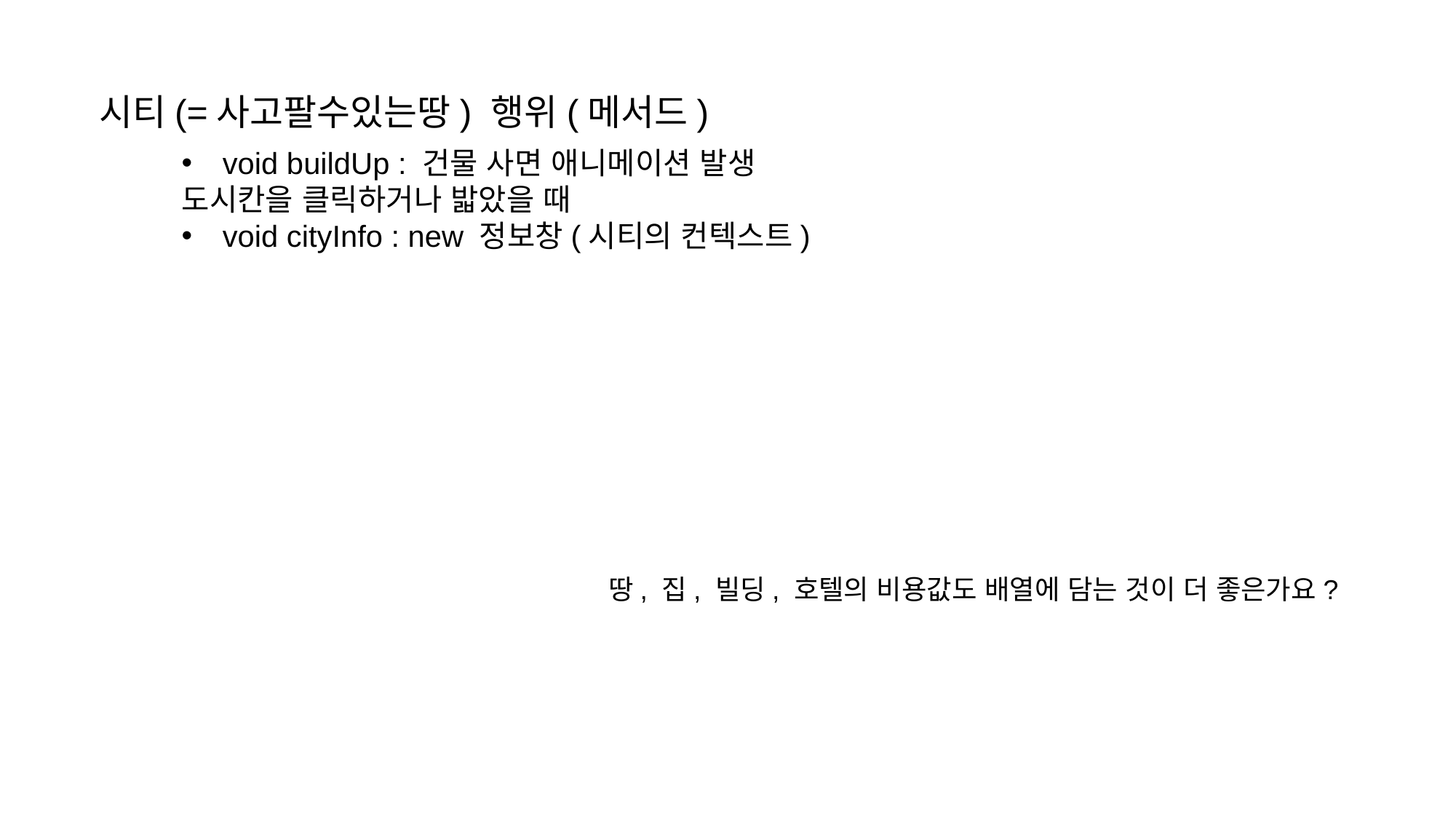

시티(=사고팔수있는땅) 행위(메서드)
void buildUp : 건물 사면 애니메이션 발생
도시칸을 클릭하거나 밟았을 때
void cityInfo : new 정보창(시티의 컨텍스트)
땅, 집, 빌딩, 호텔의 비용값도 배열에 담는 것이 더 좋은가요?